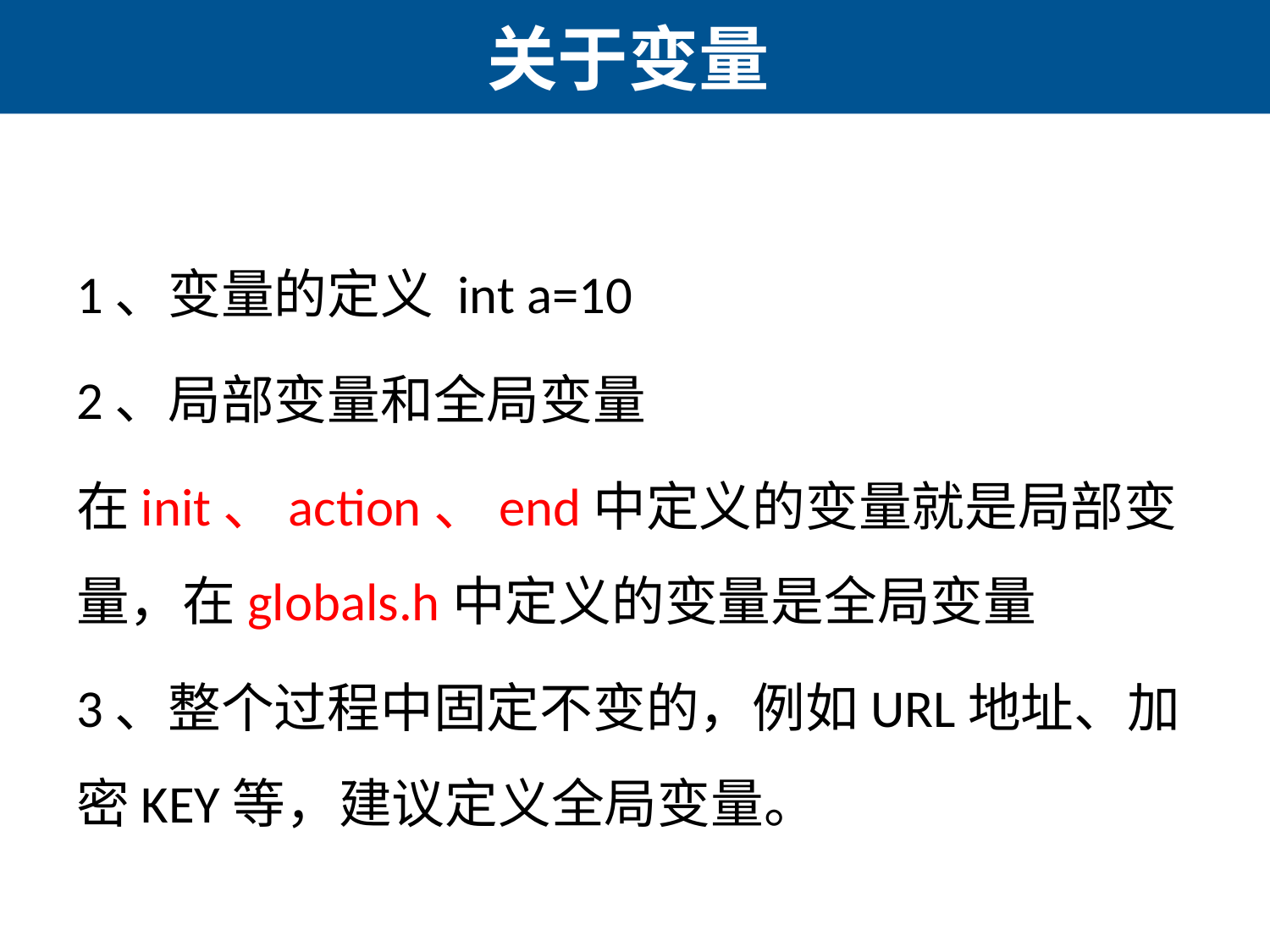

# 关于变量
1、变量的定义 int a=10
2、局部变量和全局变量
在init、action、end中定义的变量就是局部变量，在globals.h中定义的变量是全局变量
3、整个过程中固定不变的，例如URL地址、加密KEY等，建议定义全局变量。